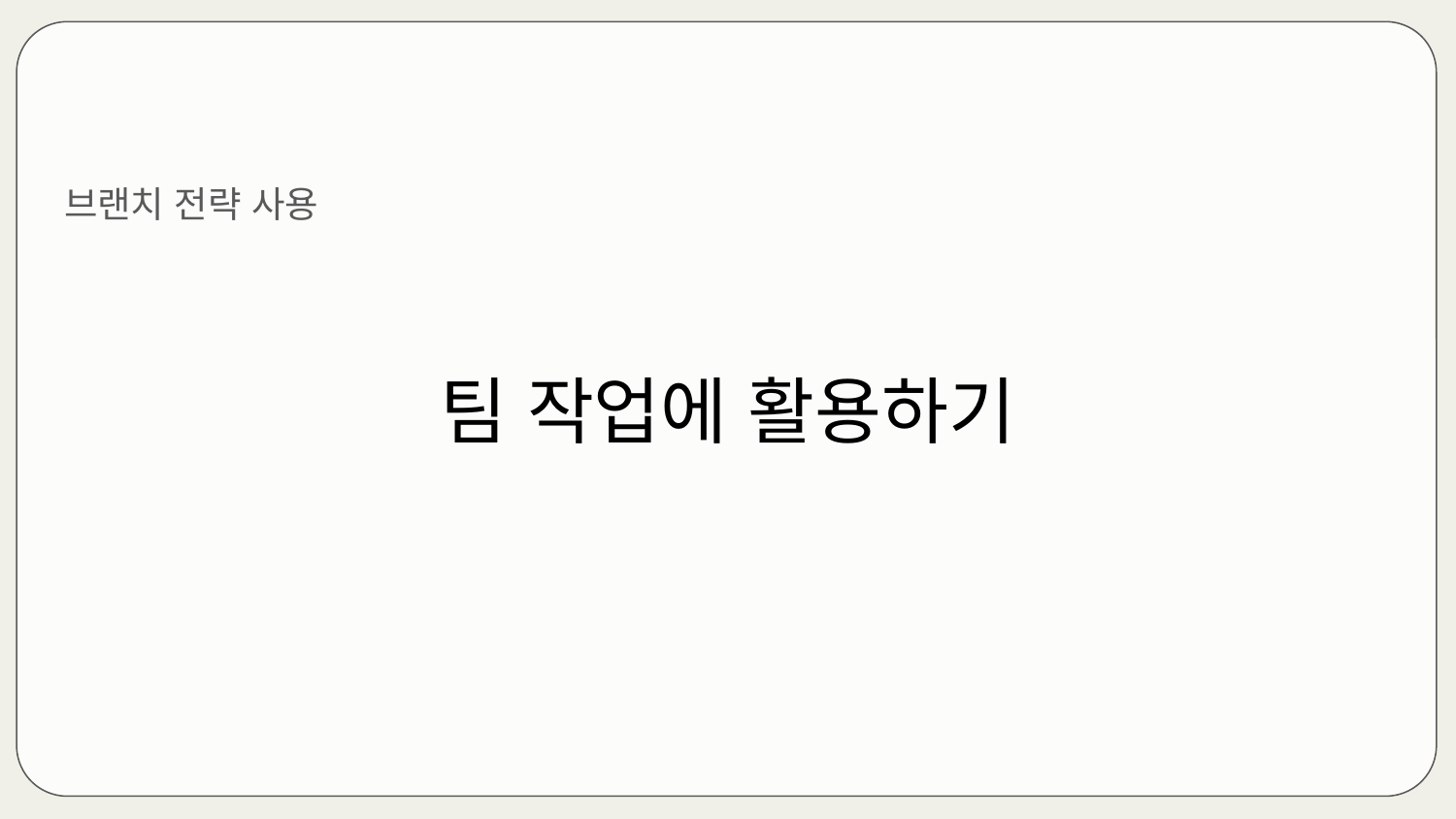

브랜치 전략 사용

# 팀 작업에 활용하기